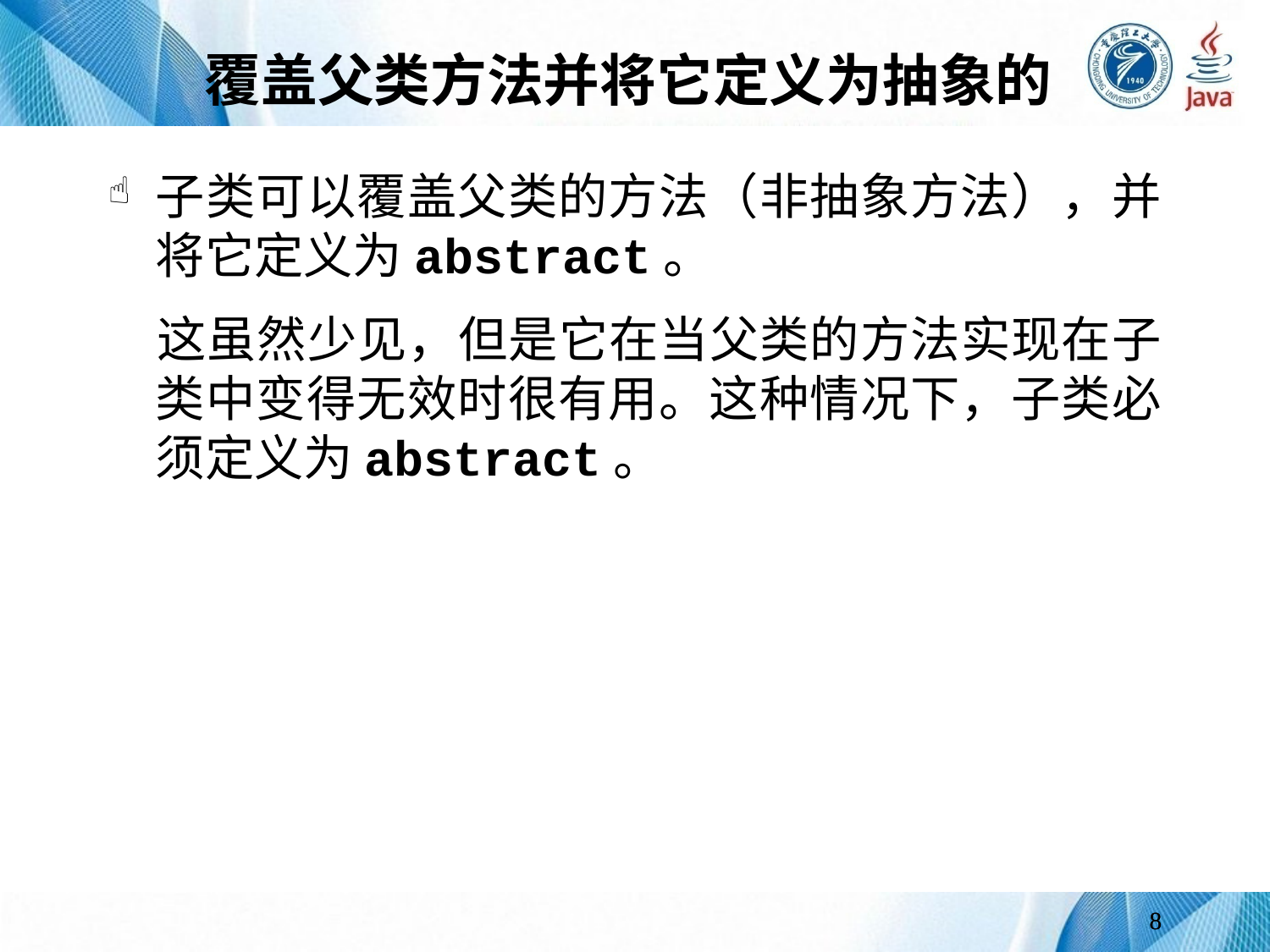

# 覆盖父类方法并将它定义为抽象的
子类可以覆盖父类的方法（非抽象方法），并将它定义为abstract。
	这虽然少见，但是它在当父类的方法实现在子类中变得无效时很有用。这种情况下，子类必须定义为abstract。

8
8